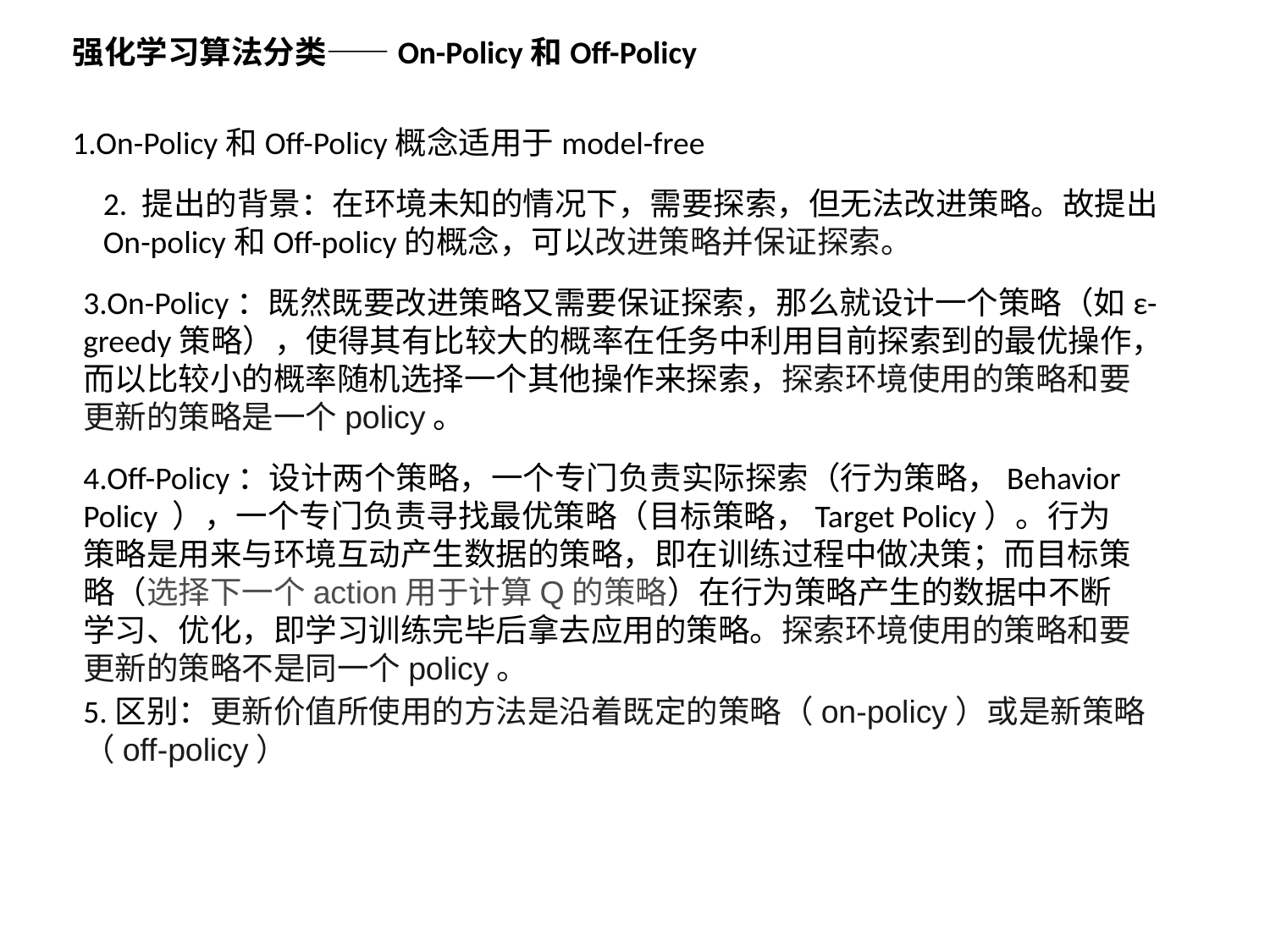

强化学习算法分类——On-Policy和Off-Policy
1.On-Policy和Off-Policy概念适用于model-free
2. 提出的背景：在环境未知的情况下，需要探索，但无法改进策略。故提出
On-policy和Off-policy的概念，可以改进策略并保证探索。
3.On-Policy：既然既要改进策略又需要保证探索，那么就设计一个策略（如ε-greedy策略），使得其有比较大的概率在任务中利用目前探索到的最优操作，而以比较小的概率随机选择一个其他操作来探索，探索环境使用的策略和要更新的策略是一个policy。
4.Off-Policy：设计两个策略，一个专门负责实际探索（行为策略，Behavior Policy ），一个专门负责寻找最优策略（目标策略，Target Policy）。行为策略是用来与环境互动产生数据的策略，即在训练过程中做决策；而目标策略（选择下一个action用于计算Q的策略）在行为策略产生的数据中不断学习、优化，即学习训练完毕后拿去应用的策略。探索环境使用的策略和要更新的策略不是同一个policy。
5.区别：更新价值所使用的方法是沿着既定的策略（on-policy）或是新策略（off-policy）